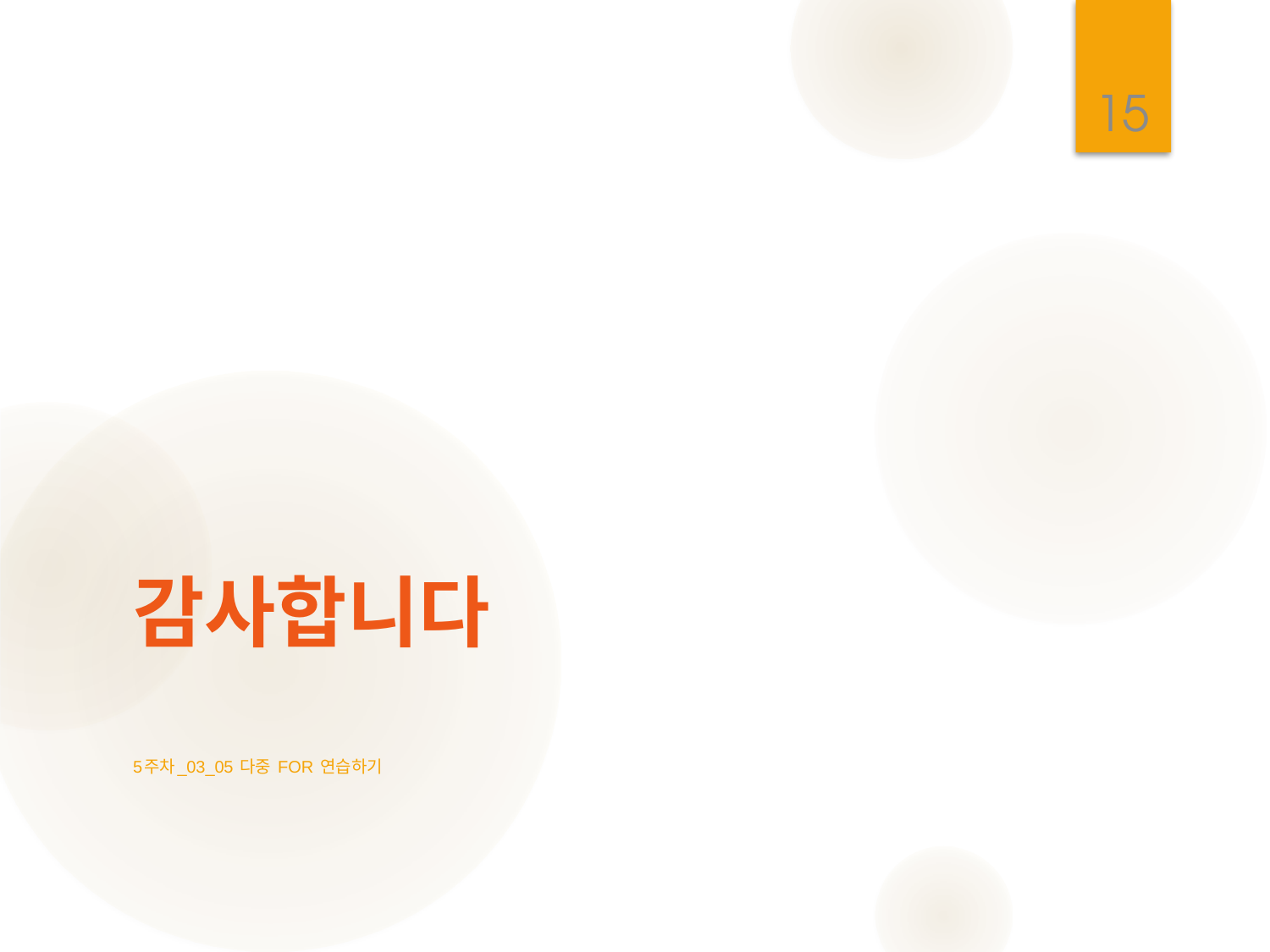

15
# 감사합니다

5주차_03_05 다중 for 연습하기